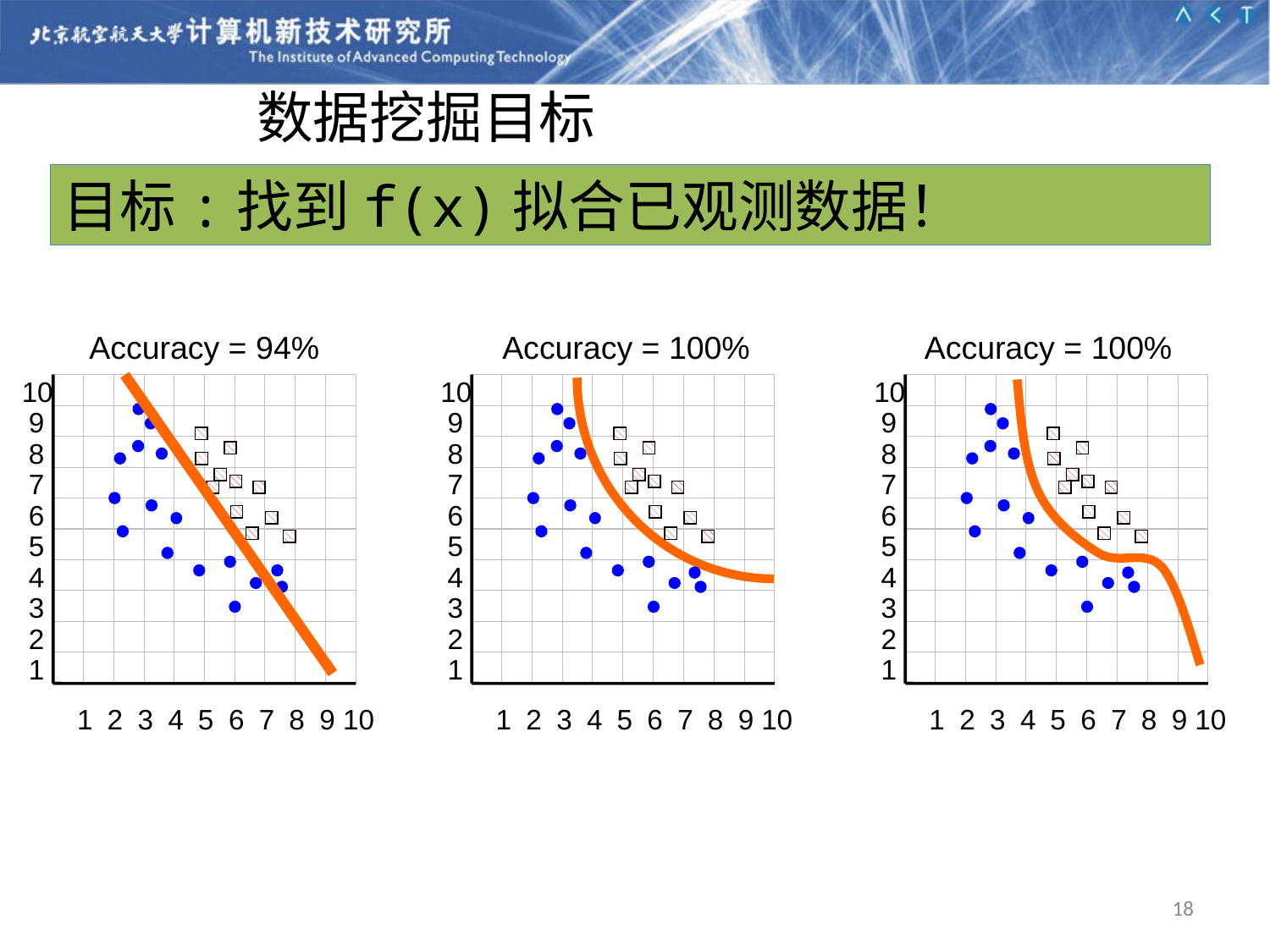

数据挖掘目标
目标:找到f(x)拟合已观测数据！
Accuracy = 94%
Accuracy = 100%
Accuracy = 100%
10
10
10

9
9
9

8
8
8

7
7
7

6
6
6

5
5
5

4
4
4

3
3
3

2
2
2

1
1
1

1
2
3
4
5
6
7
8
9
1
2
3
4
5
6
7
8
9
1
2
3
4
5
6
7
8
9
10
10
10
18